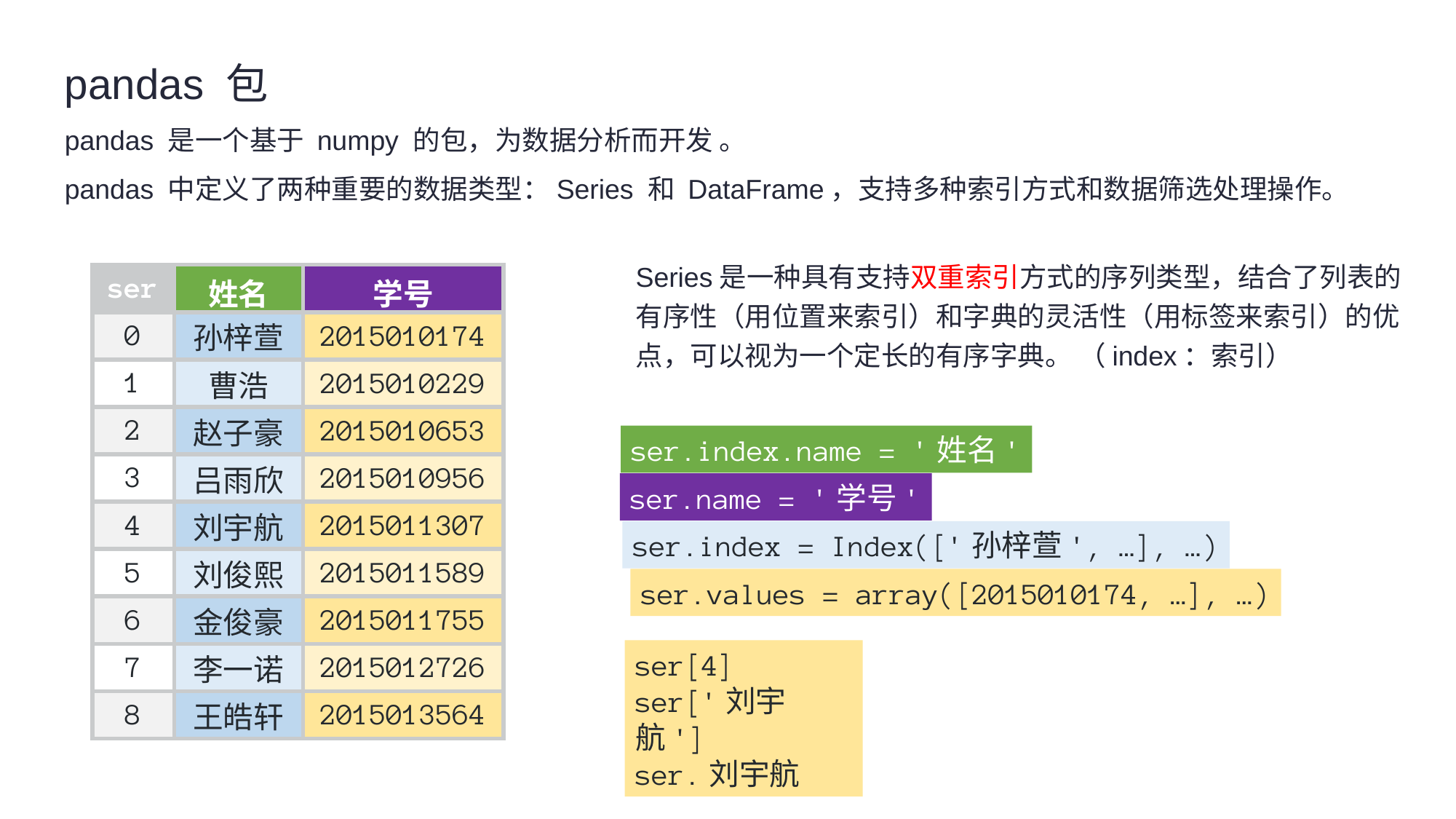

pandas 包
pandas 是一个基于 numpy 的包，为数据分析而开发 。
pandas 中定义了两种重要的数据类型：Series 和 DataFrame，支持多种索引方式和数据筛选处理操作。
Series是一种具有支持双重索引方式的序列类型，结合了列表的有序性（用位置来索引）和字典的灵活性（用标签来索引）的优点，可以视为一个定长的有序字典。 （index：索引）
| ser | 姓名 | 学号 |
| --- | --- | --- |
| 0 | 孙梓萱 | 2015010174 |
| 1 | 曹浩 | 2015010229 |
| 2 | 赵子豪 | 2015010653 |
| 3 | 吕雨欣 | 2015010956 |
| 4 | 刘宇航 | 2015011307 |
| 5 | 刘俊熙 | 2015011589 |
| 6 | 金俊豪 | 2015011755 |
| 7 | 李一诺 | 2015012726 |
| 8 | 王皓轩 | 2015013564 |
ser.index.name = '姓名'
ser.name = '学号'
ser.index = Index(['孙梓萱', …], …)
ser.values = array([2015010174, …], …)
ser[4]
ser['刘宇航']
ser.刘宇航